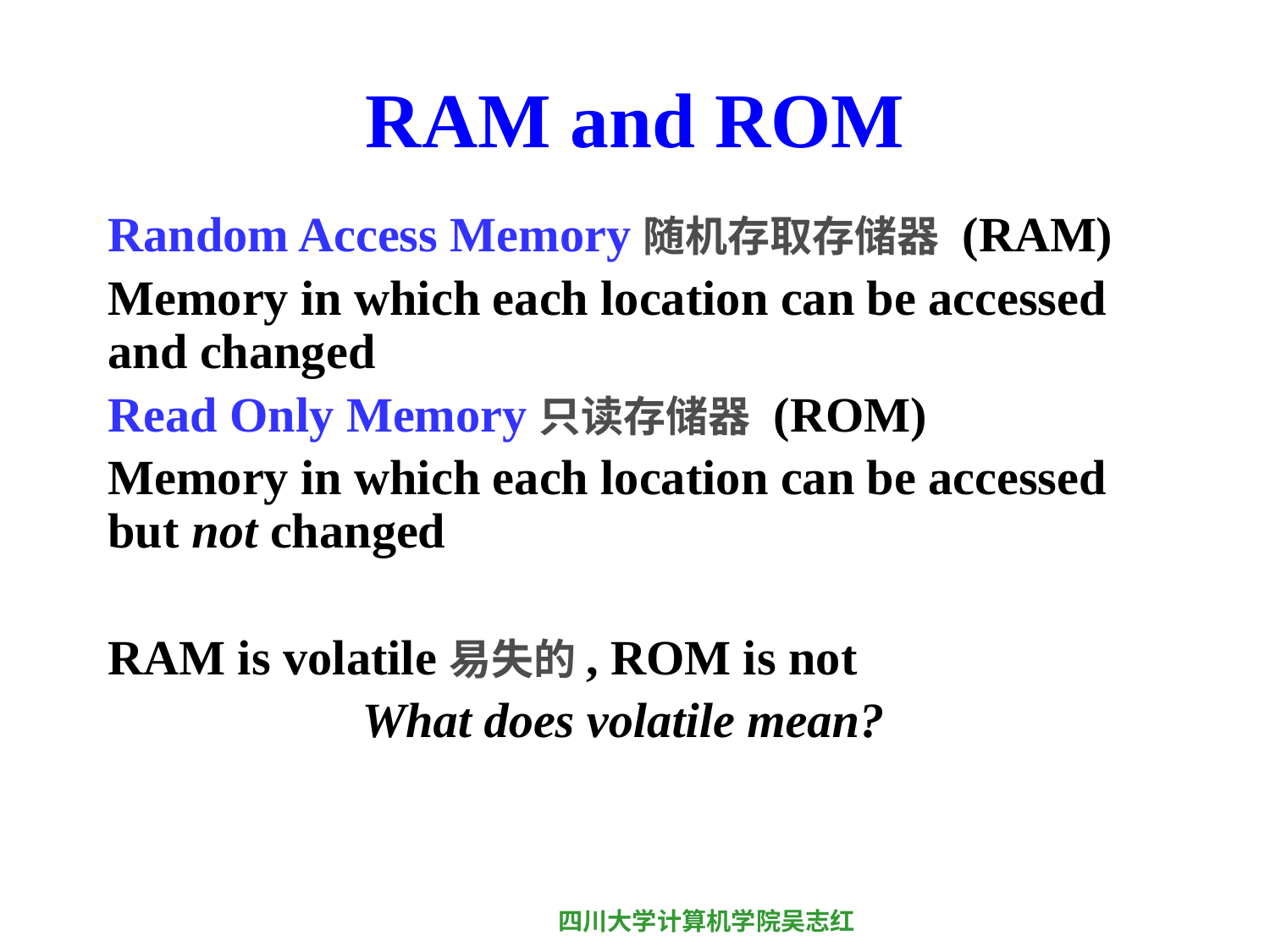

# RAM and ROM
Random Access Memory随机存取存储器 (RAM)
Memory in which each location can be accessed and changed
Read Only Memory只读存储器 (ROM)
Memory in which each location can be accessed but not changed

RAM is volatile易失的, ROM is not
		What does volatile mean?

四川大学计算机学院吴志红
20